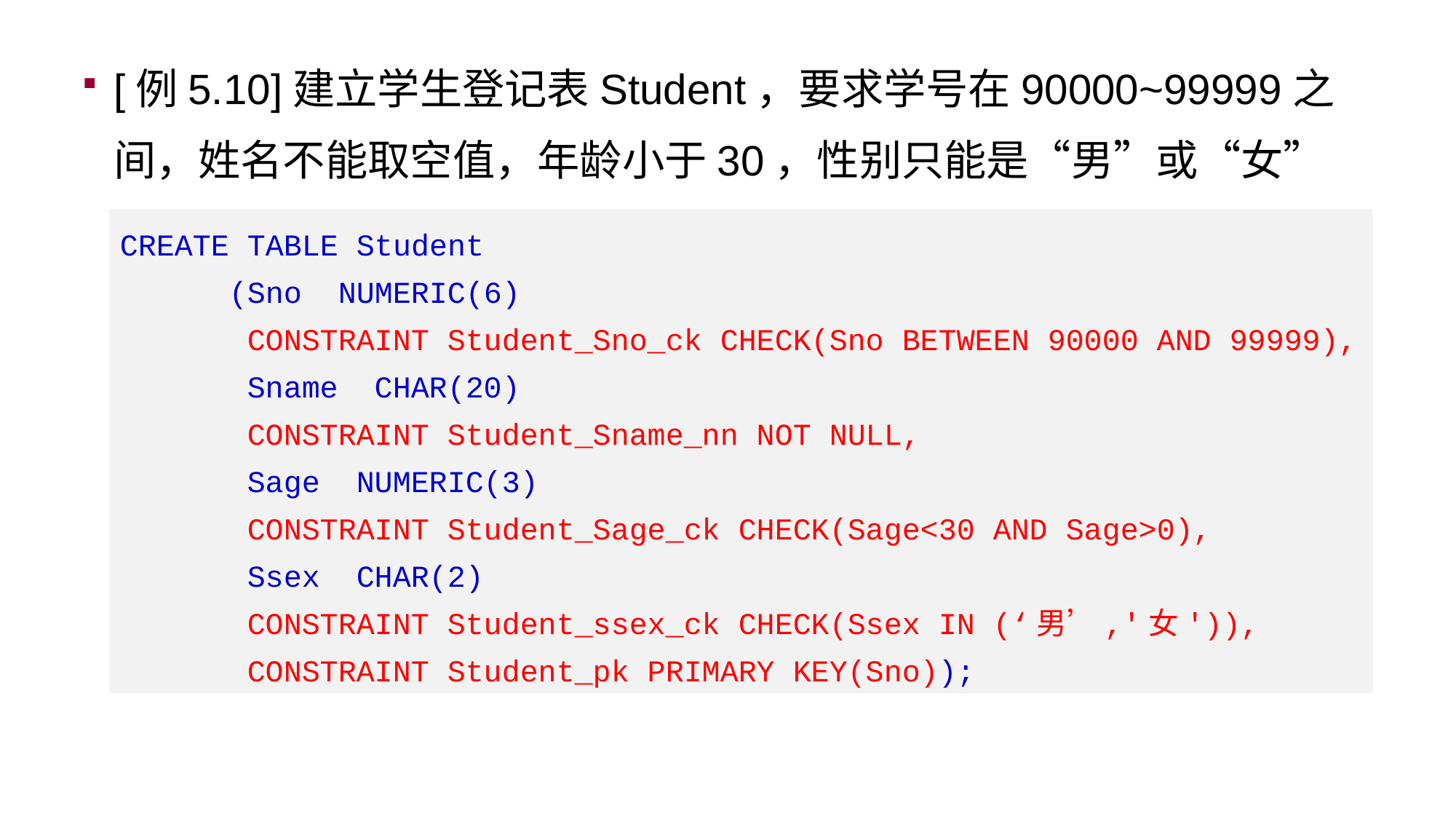

[例5.10]建立学生登记表Student，要求学号在90000~99999之间，姓名不能取空值，年龄小于30，性别只能是“男”或“女”

CREATE TABLE Student
      (Sno  NUMERIC(6)
       CONSTRAINT Student_Sno_ck CHECK(Sno BETWEEN 90000 AND 99999),
       Sname  CHAR(20)
       CONSTRAINT Student_Sname_nn NOT NULL,
       Sage  NUMERIC(3)
       CONSTRAINT Student_Sage_ck CHECK(Sage<30 AND Sage>0),
       Ssex  CHAR(2)
       CONSTRAINT Student_ssex_ck CHECK(Ssex IN (‘男’,'女')),
       CONSTRAINT Student_pk PRIMARY KEY(Sno));
27